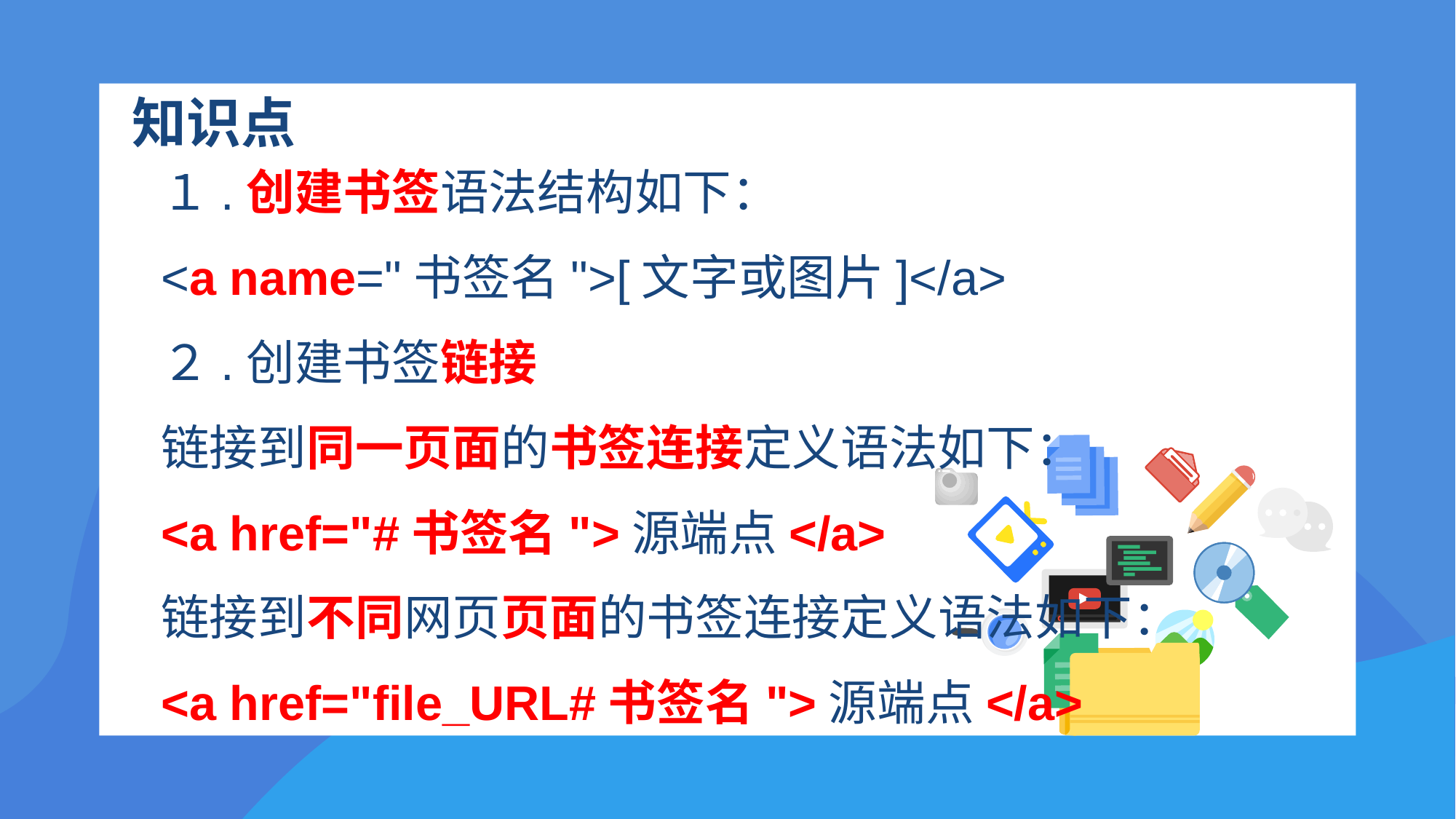

# 知识点
１.创建书签语法结构如下：
<a name="书签名">[文字或图片]</a>
２.创建书签链接
链接到同一页面的书签连接定义语法如下：
<a href="#书签名">源端点</a>
链接到不同网页页面的书签连接定义语法如下：
<a href="file_URL#书签名">源端点</a>